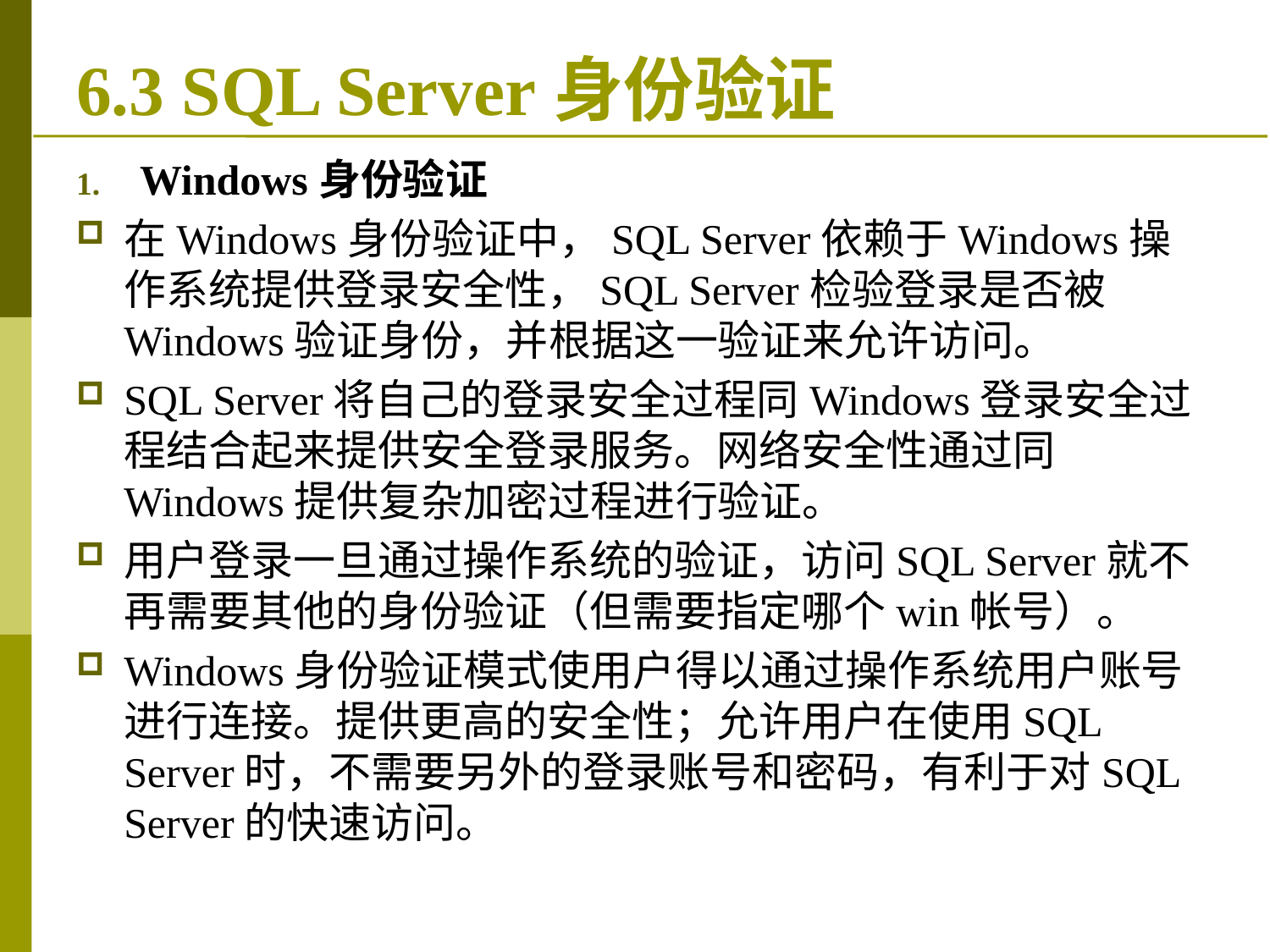

# 6.3 SQL Server身份验证
Windows身份验证
在Windows身份验证中，SQL Server依赖于Windows操作系统提供登录安全性，SQL Server检验登录是否被Windows验证身份，并根据这一验证来允许访问。
SQL Server将自己的登录安全过程同Windows登录安全过程结合起来提供安全登录服务。网络安全性通过同Windows提供复杂加密过程进行验证。
用户登录一旦通过操作系统的验证，访问SQL Server就不再需要其他的身份验证（但需要指定哪个win帐号）。
Windows身份验证模式使用户得以通过操作系统用户账号进行连接。提供更高的安全性；允许用户在使用SQL Server时，不需要另外的登录账号和密码，有利于对SQL Server的快速访问。